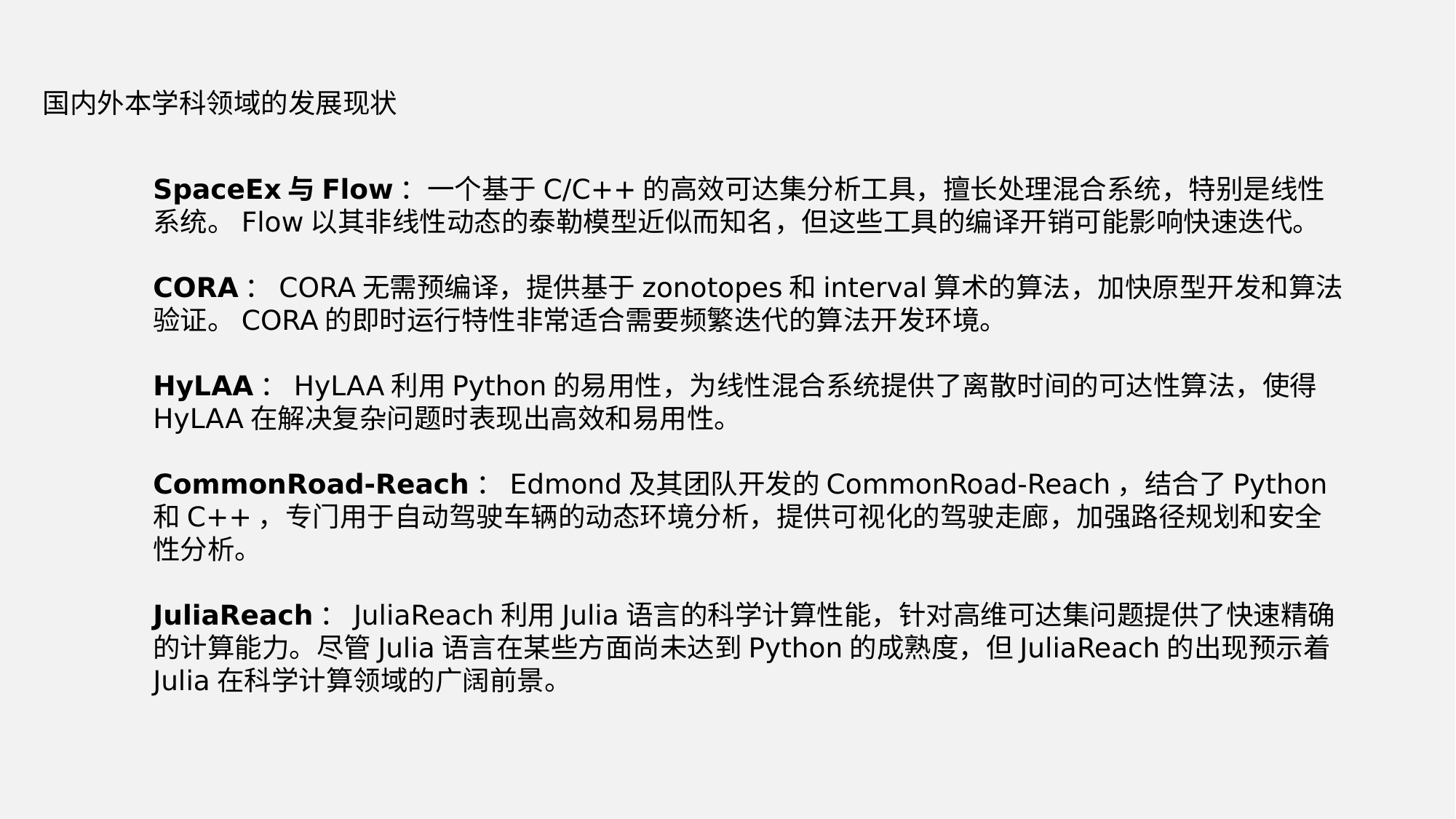

国内外本学科领域的发展现状
SpaceEx与Flow：一个基于C/C++的高效可达集分析工具，擅长处理混合系统，特别是线性系统。Flow以其非线性动态的泰勒模型近似而知名，但这些工具的编译开销可能影响快速迭代。

CORA：CORA无需预编译，提供基于zonotopes和interval算术的算法，加快原型开发和算法验证。CORA的即时运行特性非常适合需要频繁迭代的算法开发环境。

HyLAA：HyLAA利用Python的易用性，为线性混合系统提供了离散时间的可达性算法，使得HyLAA在解决复杂问题时表现出高效和易用性。

CommonRoad-Reach：Edmond及其团队开发的CommonRoad-Reach，结合了Python和C++，专门用于自动驾驶车辆的动态环境分析，提供可视化的驾驶走廊，加强路径规划和安全性分析。

JuliaReach：JuliaReach利用Julia语言的科学计算性能，针对高维可达集问题提供了快速精确的计算能力。尽管Julia语言在某些方面尚未达到Python的成熟度，但JuliaReach的出现预示着Julia在科学计算领域的广阔前景。